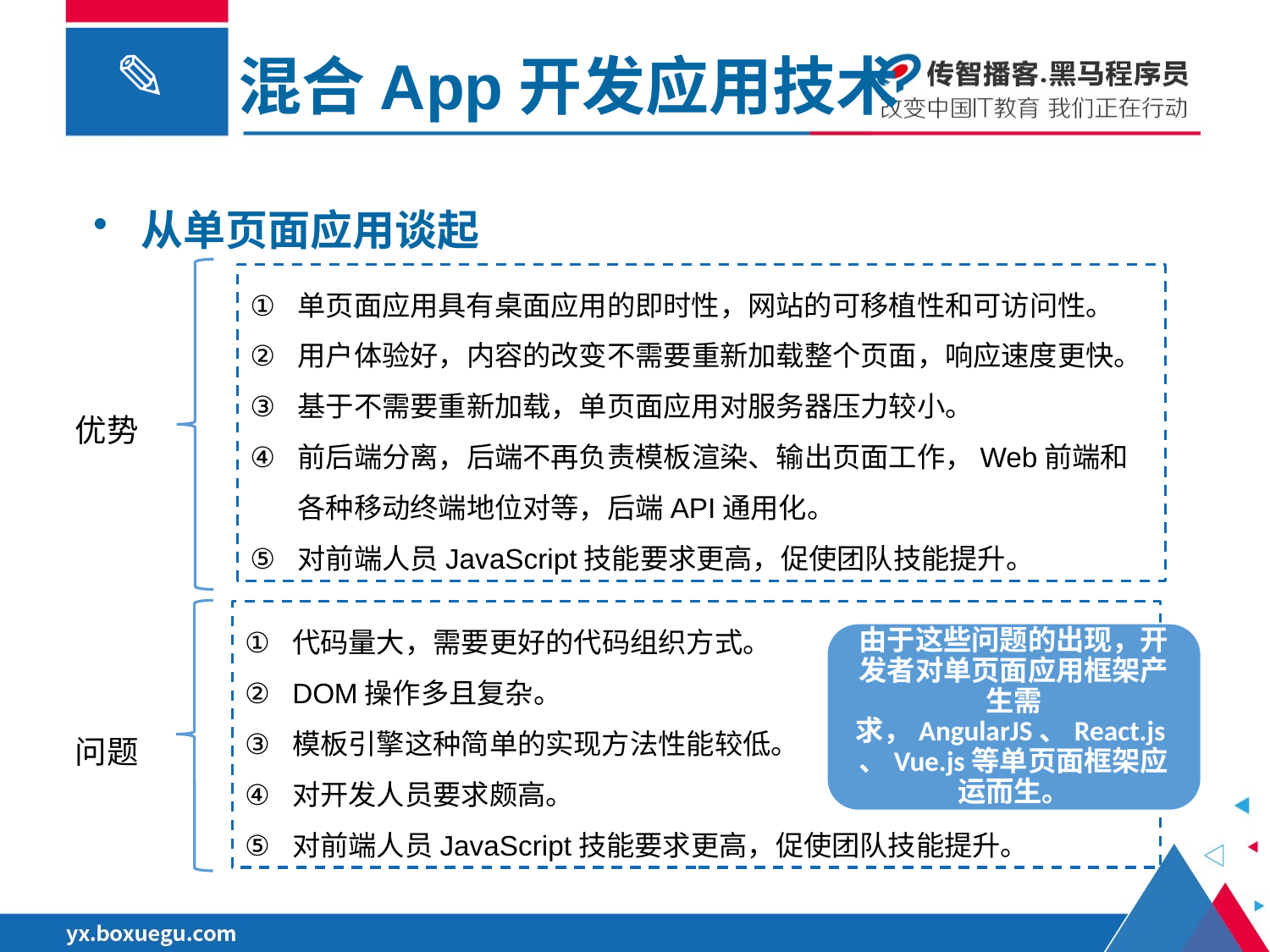

混合App开发应用技术
从单页面应用谈起

单页面应用具有桌面应用的即时性，网站的可移植性和可访问性。
用户体验好，内容的改变不需要重新加载整个页面，响应速度更快。
基于不需要重新加载，单页面应用对服务器压力较小。
前后端分离，后端不再负责模板渲染、输出页面工作，Web前端和各种移动终端地位对等，后端API通用化。
对前端人员JavaScript技能要求更高，促使团队技能提升。
优势

代码量大，需要更好的代码组织方式。
DOM操作多且复杂。
模板引擎这种简单的实现方法性能较低。
对开发人员要求颇高。
对前端人员JavaScript技能要求更高，促使团队技能提升。
由于这些问题的出现，开发者对单页面应用框架产生需求，AngularJS、React.js、Vue.js等单页面框架应运而生。
问题